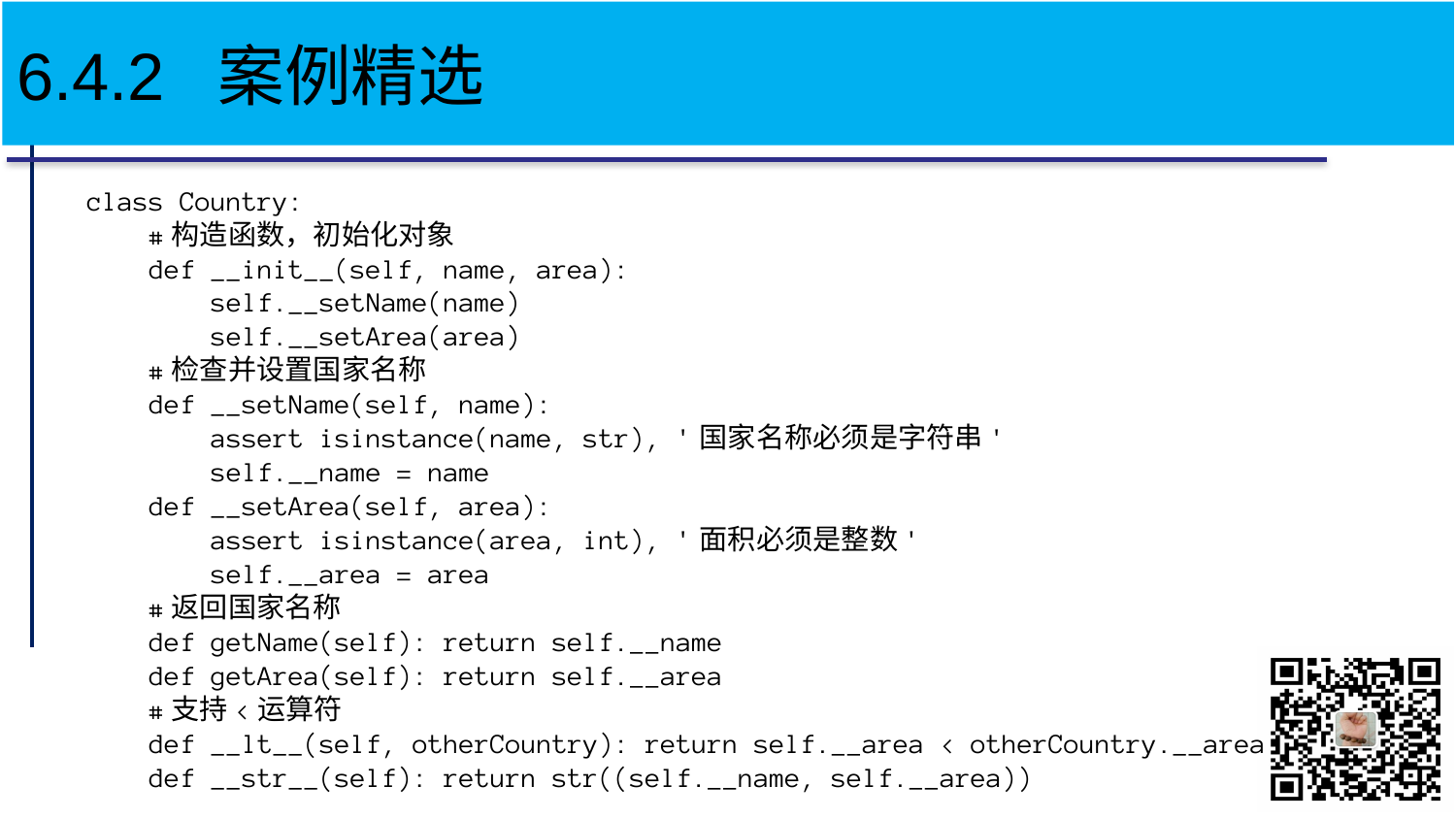

# 6.4.2  案例精选
class Country:
    #构造函数，初始化对象
    def __init__(self, name, area):
        self.__setName(name)
        self.__setArea(area)
    #检查并设置国家名称
    def __setName(self, name):
        assert isinstance(name, str), '国家名称必须是字符串'
        self.__name = name
    def __setArea(self, area):
        assert isinstance(area, int), '面积必须是整数'
        self.__area = area
    #返回国家名称
    def getName(self): return self.__name
    def getArea(self): return self.__area
    #支持<运算符
    def __lt__(self, otherCountry): return self.__area < otherCountry.__area
    def __str__(self): return str((self.__name, self.__area))
53